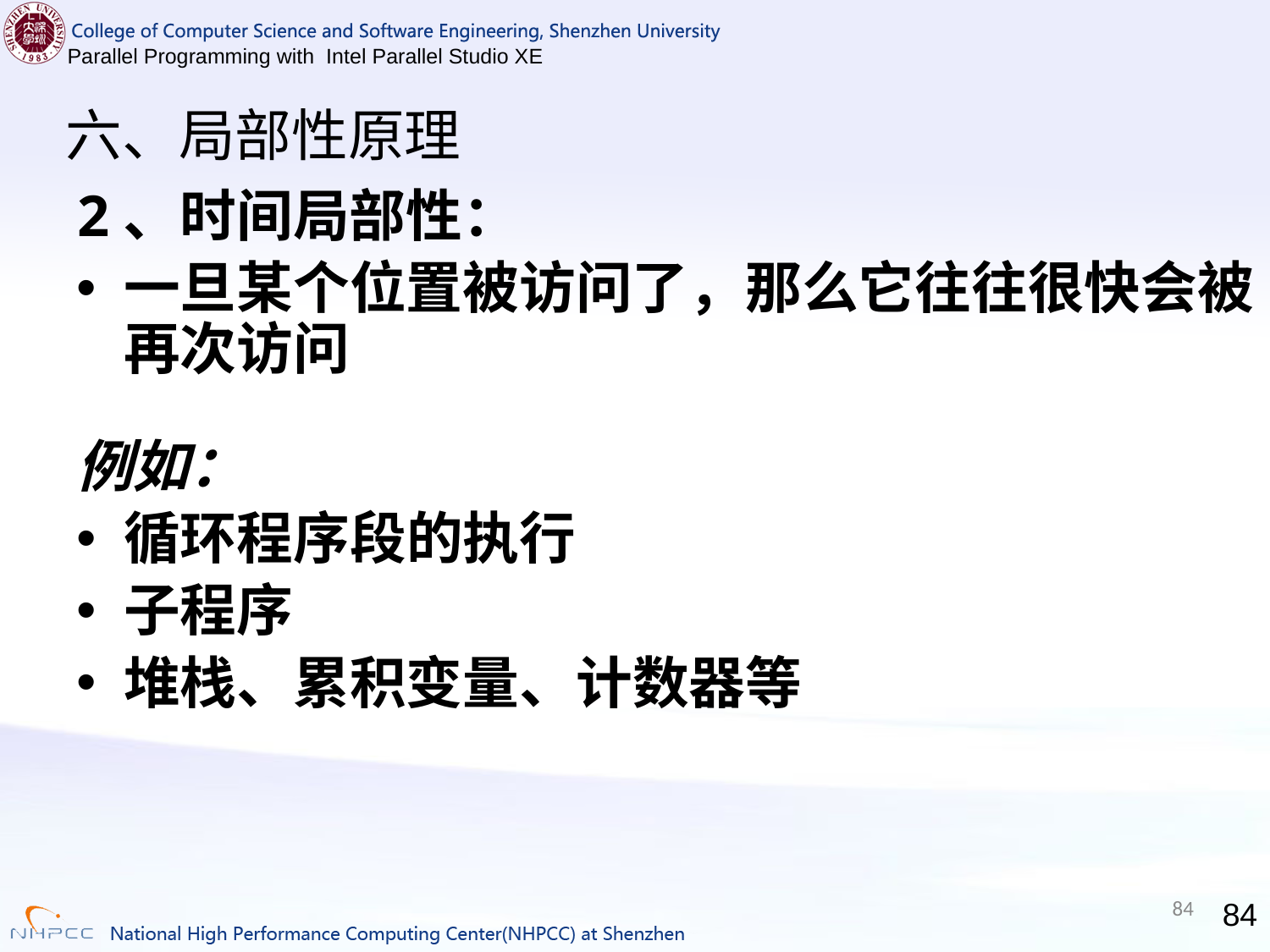

# 六、局部性原理
2、时间局部性：
一旦某个位置被访问了，那么它往往很快会被再次访问
例如：
循环程序段的执行
子程序
堆栈、累积变量、计数器等
84
84